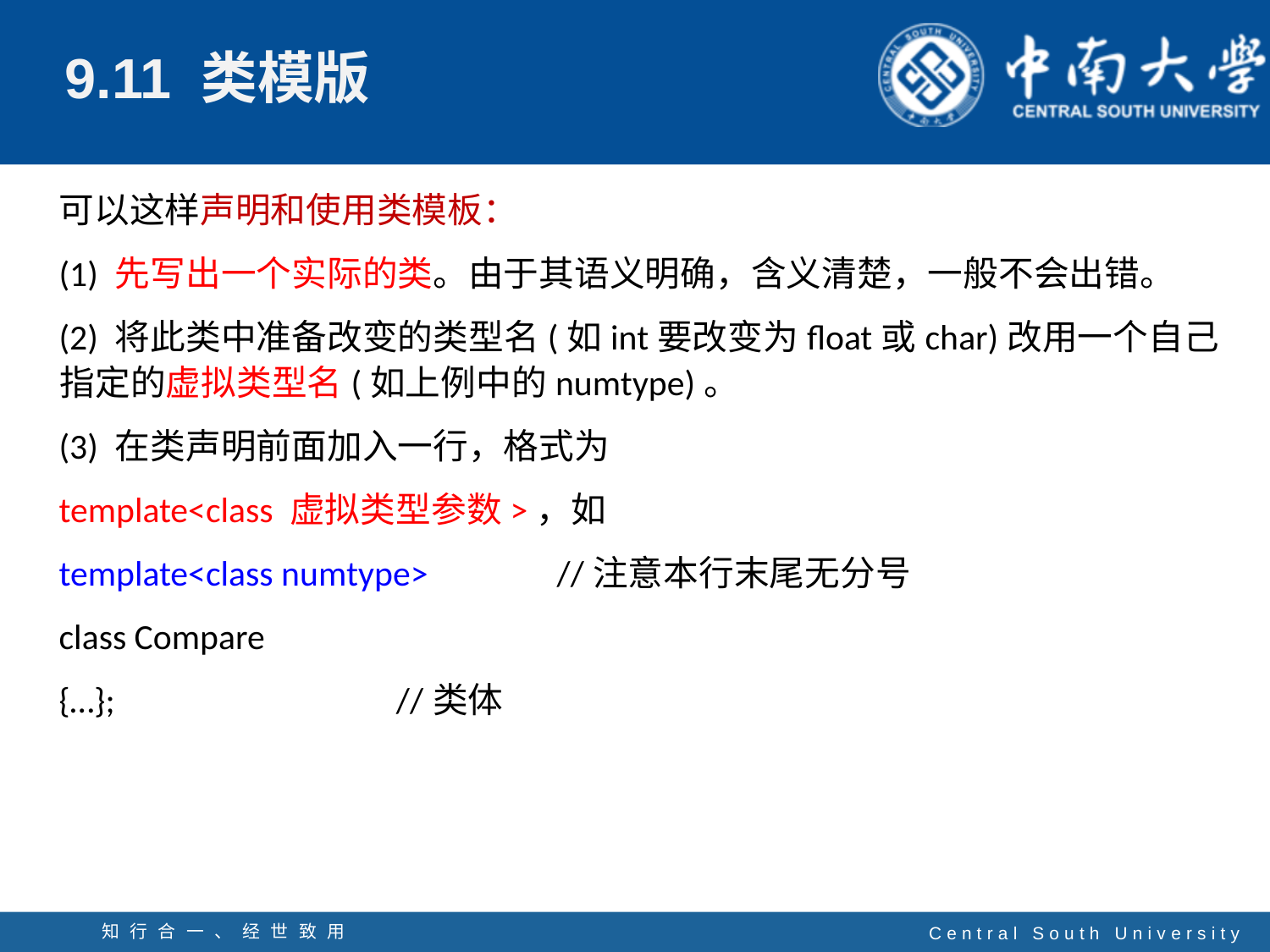

可以这样声明和使用类模板：
(1) 先写出一个实际的类。由于其语义明确，含义清楚，一般不会出错。
(2) 将此类中准备改变的类型名(如int要改变为float或char)改用一个自己指定的虚拟类型名(如上例中的numtype)。
(3) 在类声明前面加入一行，格式为
template<class 虚拟类型参数>，如
template<class numtype>                //注意本行末尾无分号
class Compare
{…};                                   //类体

知行合一、经世致用
自强不息 厚德载物
Central South University